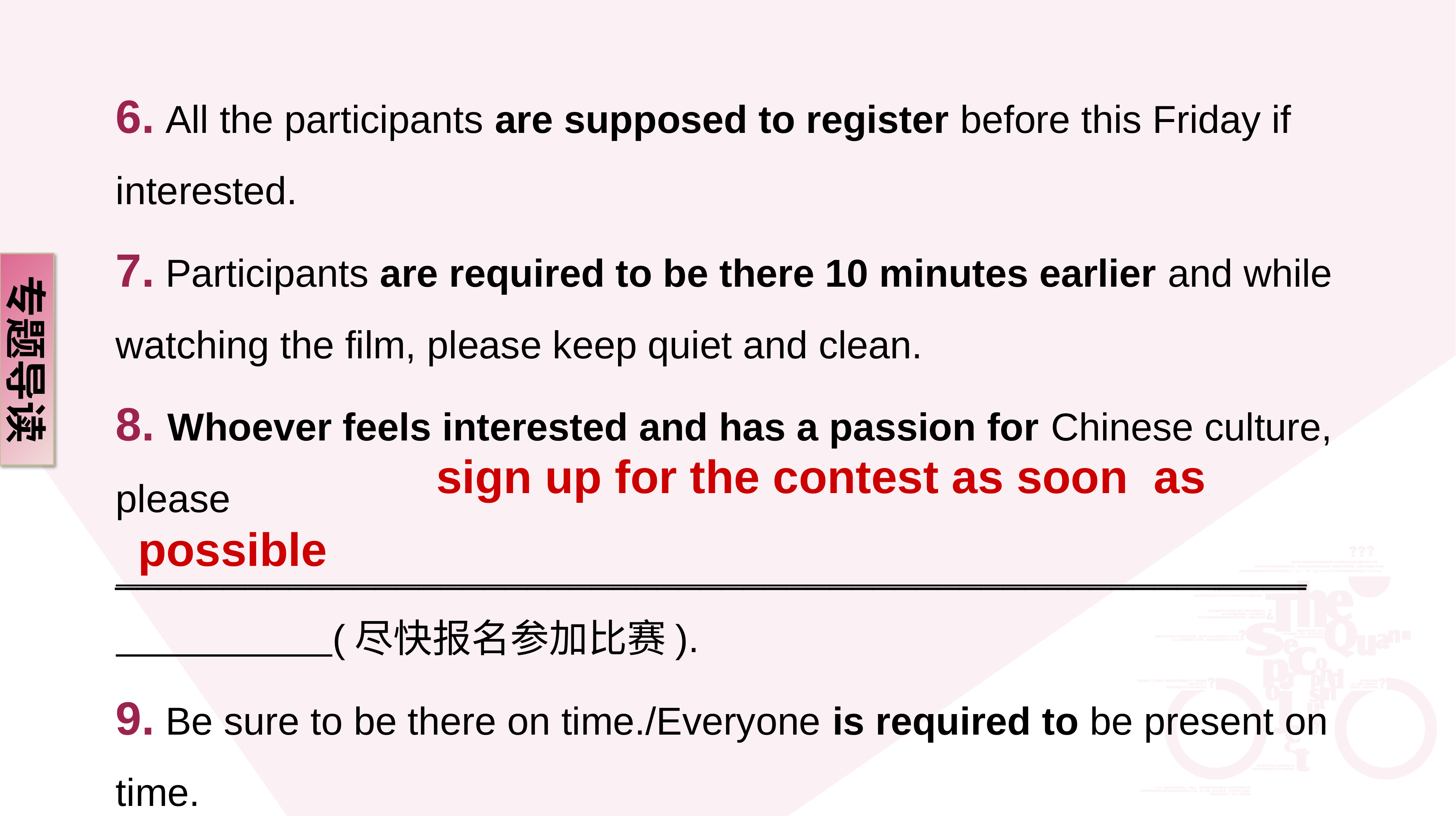

6. All the participants are supposed to register before this Friday if interested.
7. Participants are required to be there 10 minutes earlier and while watching the film, please keep quiet and clean.
8. Whoever feels interested and has a passion for Chinese culture, please _______________________________________________________
                    (尽快报名参加比赛).
9. Be sure to be there on time./Everyone is required to be present on time.
专题导读
                       sign up for the contest as soon  as  possible